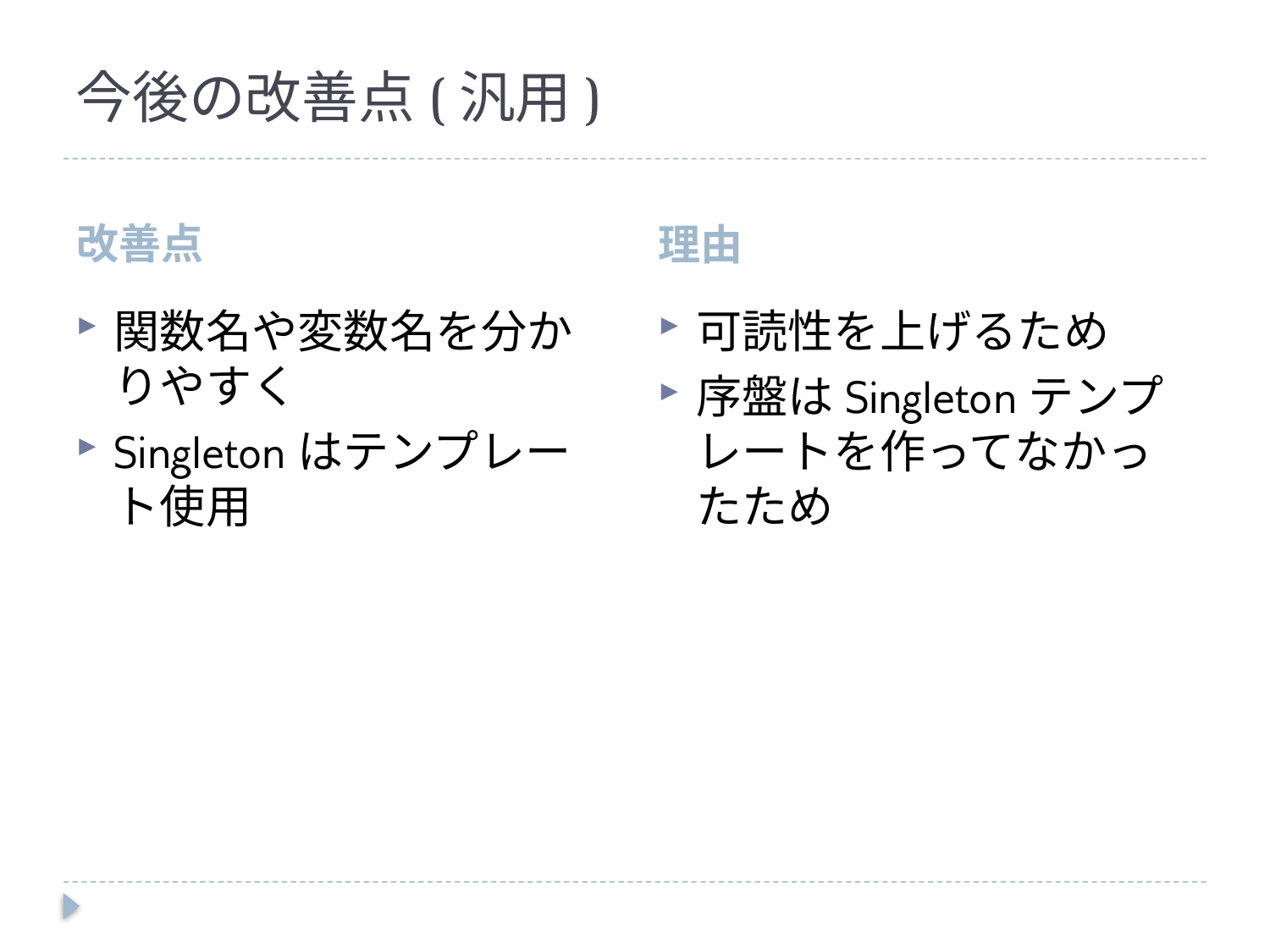

# 今後の改善点(汎用)
改善点
理由
関数名や変数名を分かりやすく
Singletonはテンプレート使用

可読性を上げるため
序盤はSingletonテンプレートを作ってなかったため